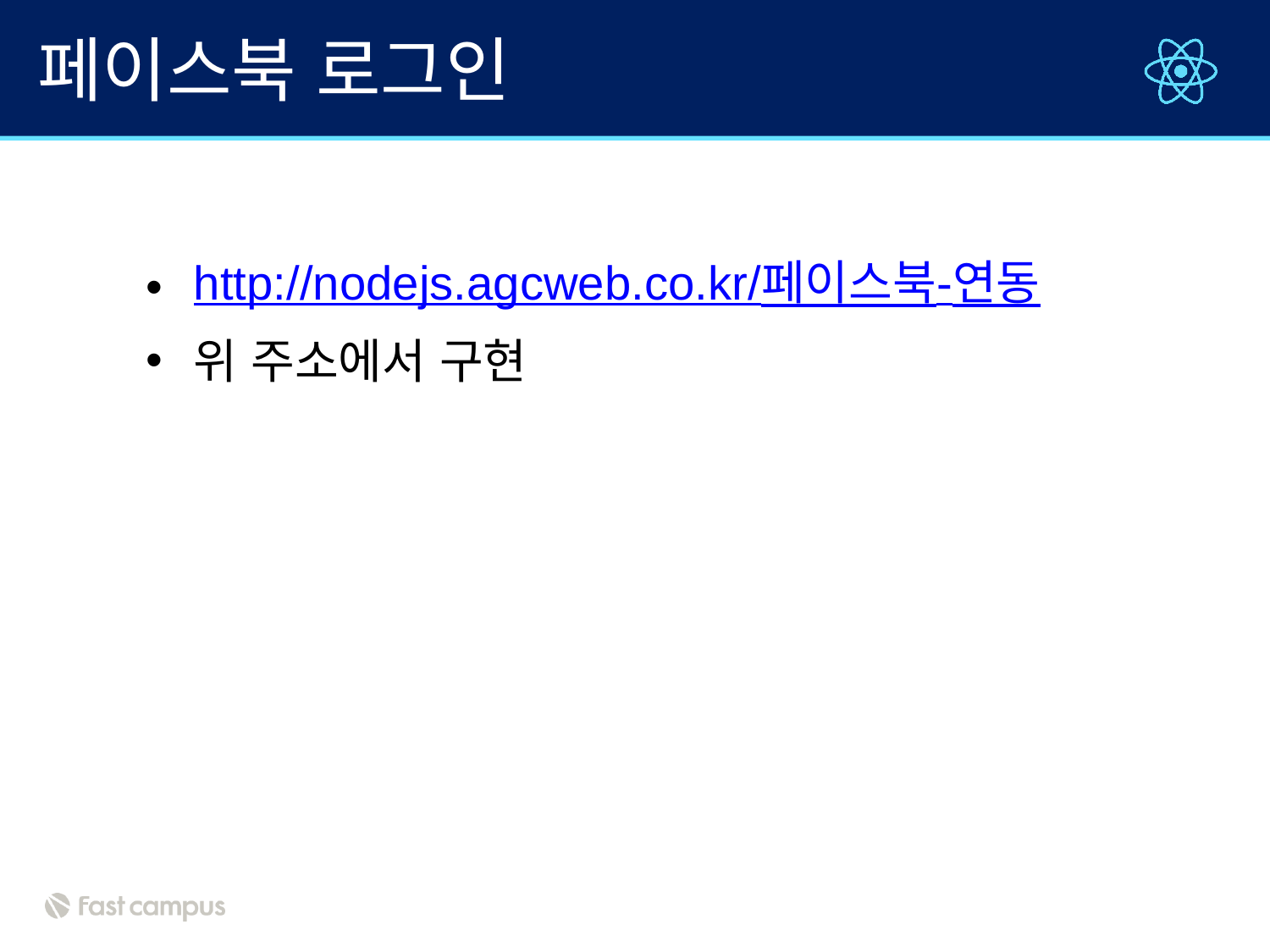

# 페이스북 로그인
http://nodejs.agcweb.co.kr/페이스북-연동
위 주소에서 구현